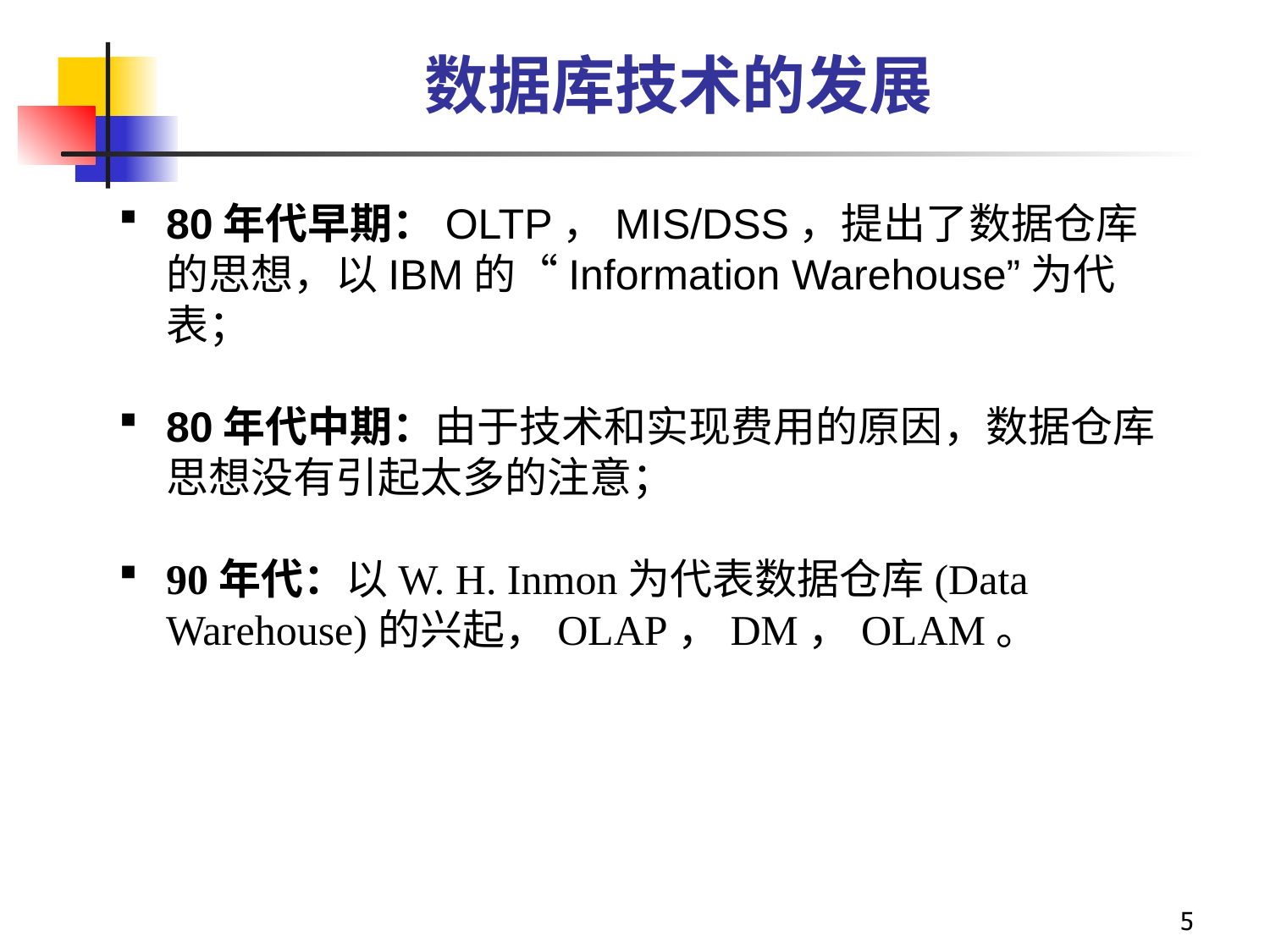

# 数据库技术的发展
80年代早期：OLTP，MIS/DSS，提出了数据仓库的思想，以IBM的“Information Warehouse”为代表；

80年代中期：由于技术和实现费用的原因，数据仓库思想没有引起太多的注意；

90年代：以W. H. Inmon为代表数据仓库(Data  Warehouse)的兴起，OLAP，DM，OLAM。

5